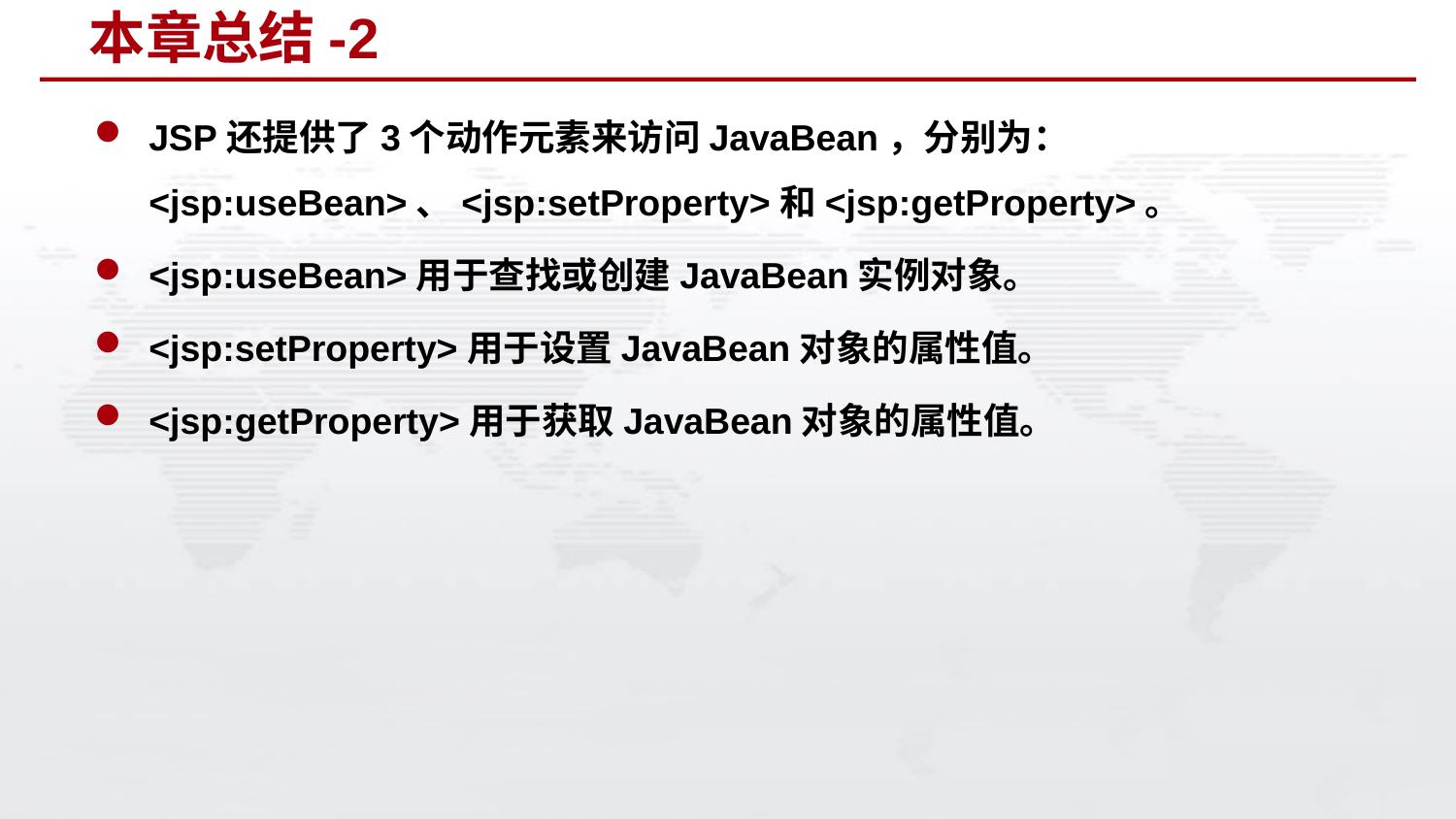

# 本章总结-2
JSP还提供了3个动作元素来访问JavaBean，分别为：<jsp:useBean>、<jsp:setProperty>和<jsp:getProperty>。
<jsp:useBean>用于查找或创建JavaBean实例对象。
<jsp:setProperty>用于设置JavaBean对象的属性值。
<jsp:getProperty>用于获取JavaBean对象的属性值。